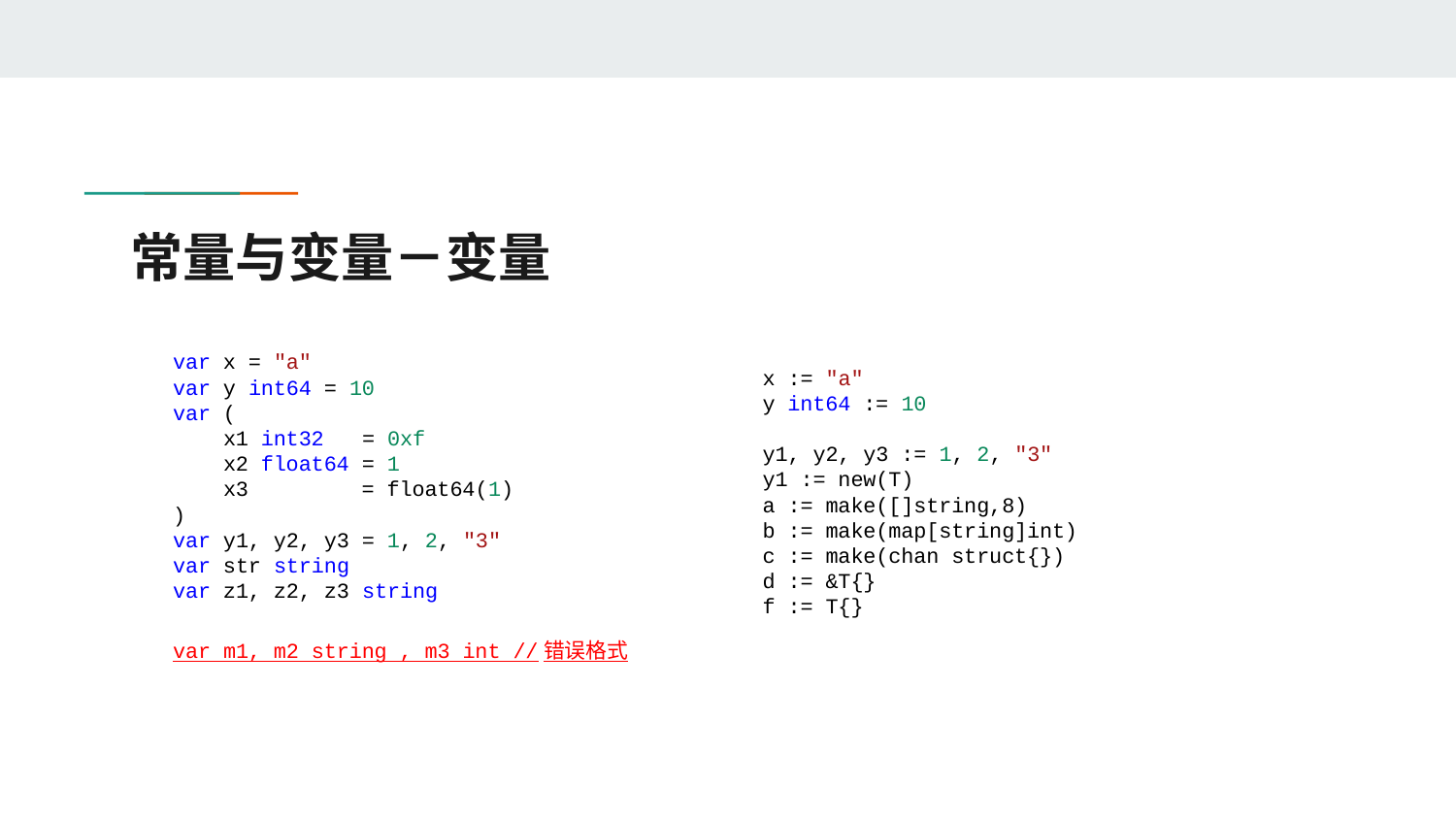

# 常量与变量－变量
var x = "a"
var y int64 = 10
var (
    x1 int32   = 0xf
    x2 float64 = 1
    x3         = float64(1)
)
var y1, y2, y3 = 1, 2, "3"
var str string
var z1, z2, z3 string

var m1, m2 string , m3 int //错误格式

x := "a"
y int64 := 10

y1, y2, y3 := 1, 2, "3"
y1 := new(T)
a := make([]string,8)
b := make(map[string]int)
c := make(chan struct{})
d := &T{}
f := T{}